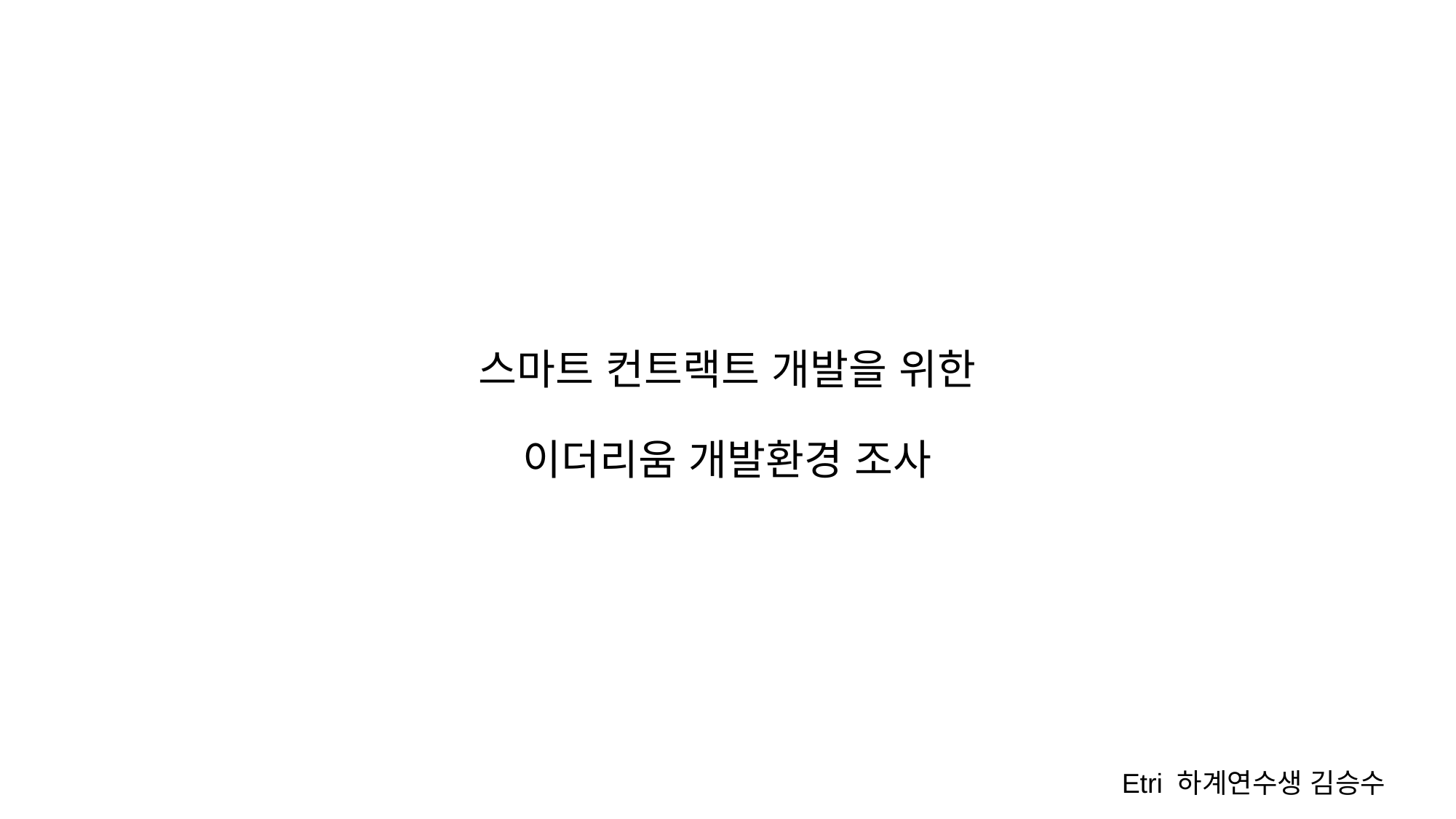

# 스마트 컨트랙트 개발을 위한 이더리움 개발환경 조사
Etri 하계연수생 김승수